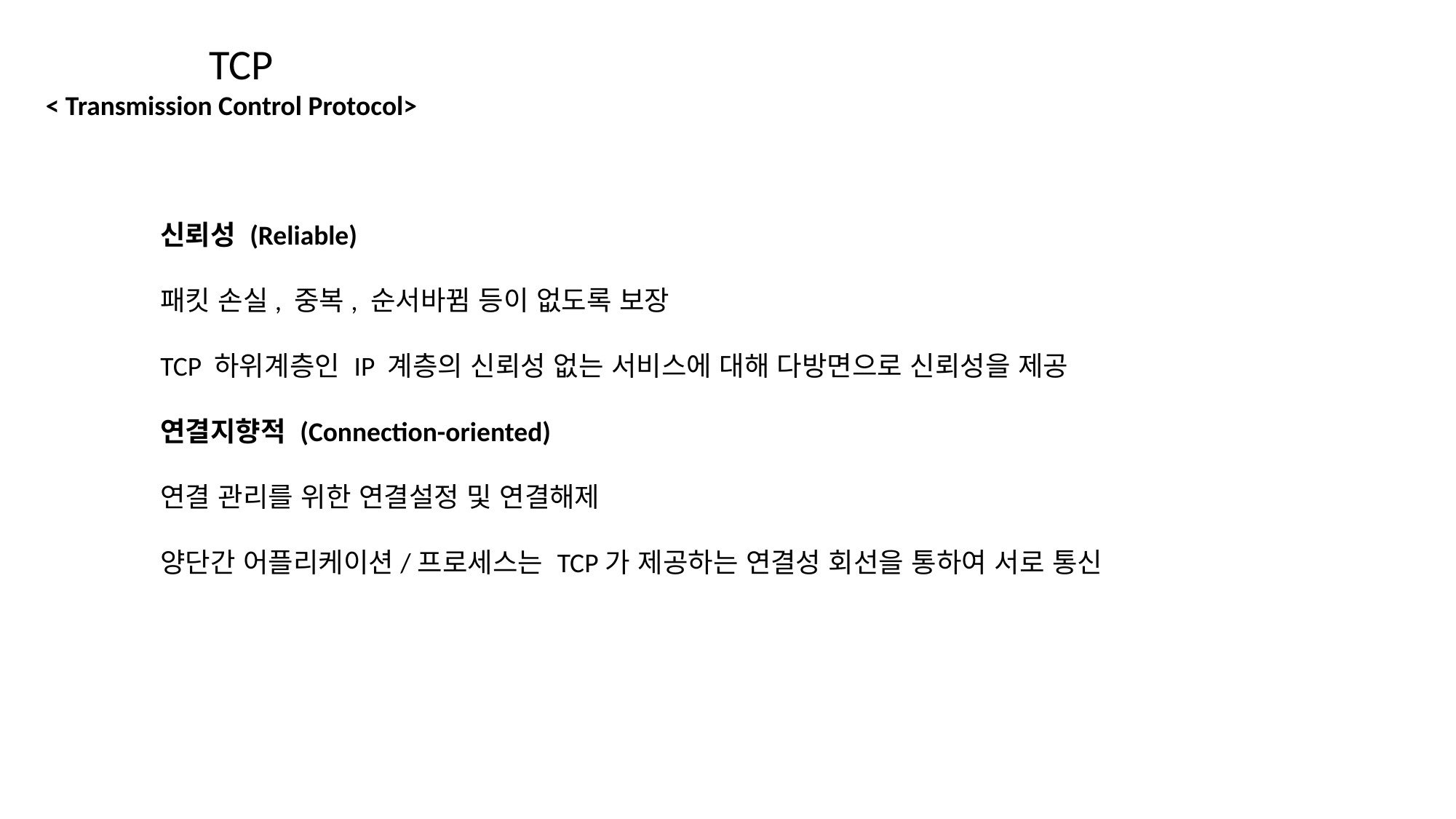

TCP
< Transmission Control Protocol>
신뢰성 (Reliable)
패킷 손실, 중복, 순서바뀜 등이 없도록 보장
TCP 하위계층인 IP 계층의 신뢰성 없는 서비스에 대해 다방면으로 신뢰성을 제공
연결지향적 (Connection-oriented)

연결 관리를 위한 연결설정 및 연결해제

양단간 어플리케이션/프로세스는 TCP가 제공하는 연결성 회선을 통하여 서로 통신